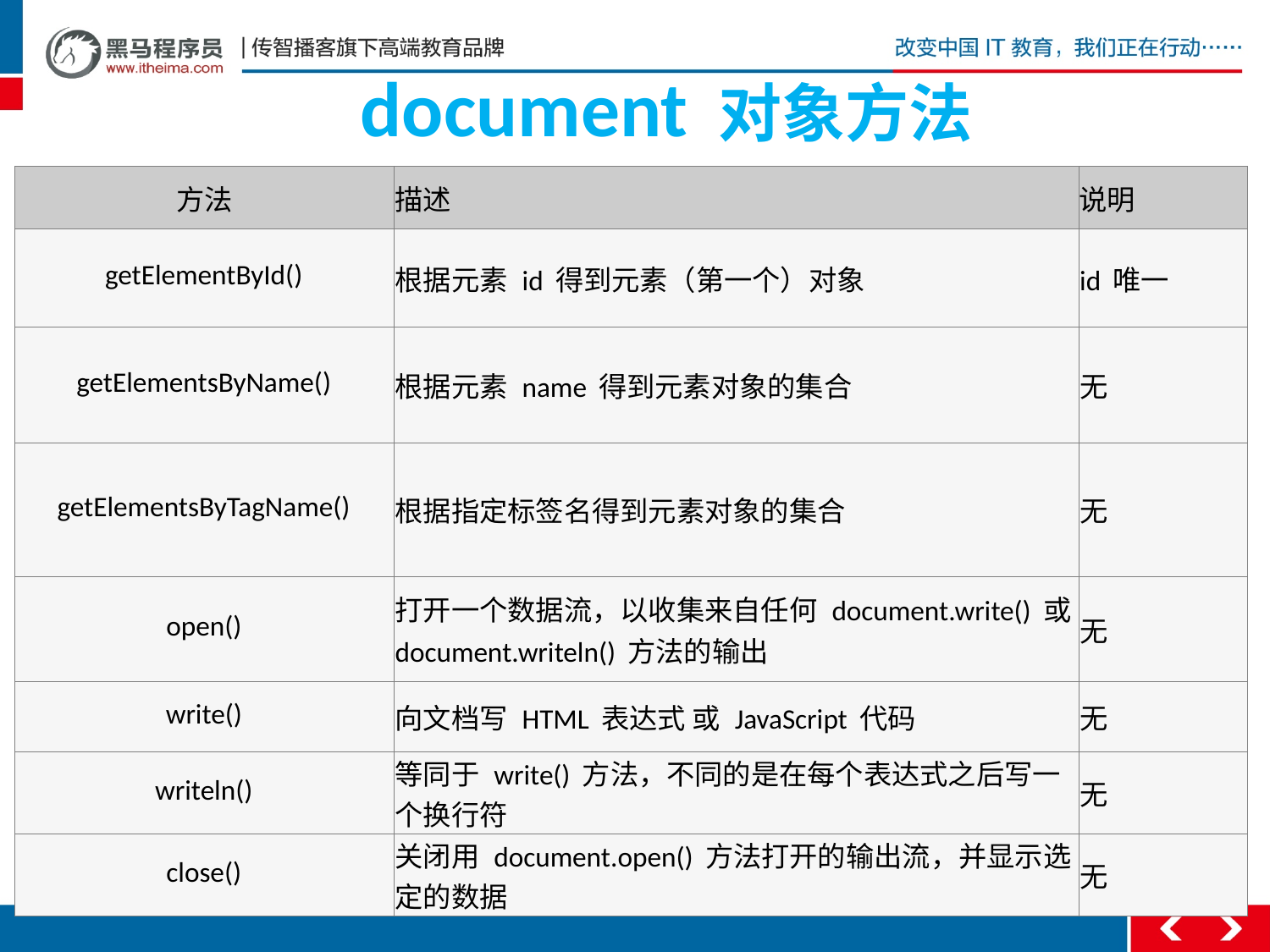

# document 对象方法
| 方法 | 描述 | 说明 |
| --- | --- | --- |
| getElementById() | 根据元素 id 得到元素（第一个）对象 | id 唯一 |
| getElementsByName() | 根据元素 name 得到元素对象的集合 | 无 |
| getElementsByTagName() | 根据指定标签名得到元素对象的集合 | 无 |
| open() | 打开一个数据流，以收集来自任何 document.write() 或 document.writeln() 方法的输出 | 无 |
| write() | 向文档写 HTML 表达式 或 JavaScript 代码 | 无 |
| writeln() | 等同于 write() 方法，不同的是在每个表达式之后写一个换行符 | 无 |
| close() | 关闭用 document.open() 方法打开的输出流，并显示选定的数据 | 无 |